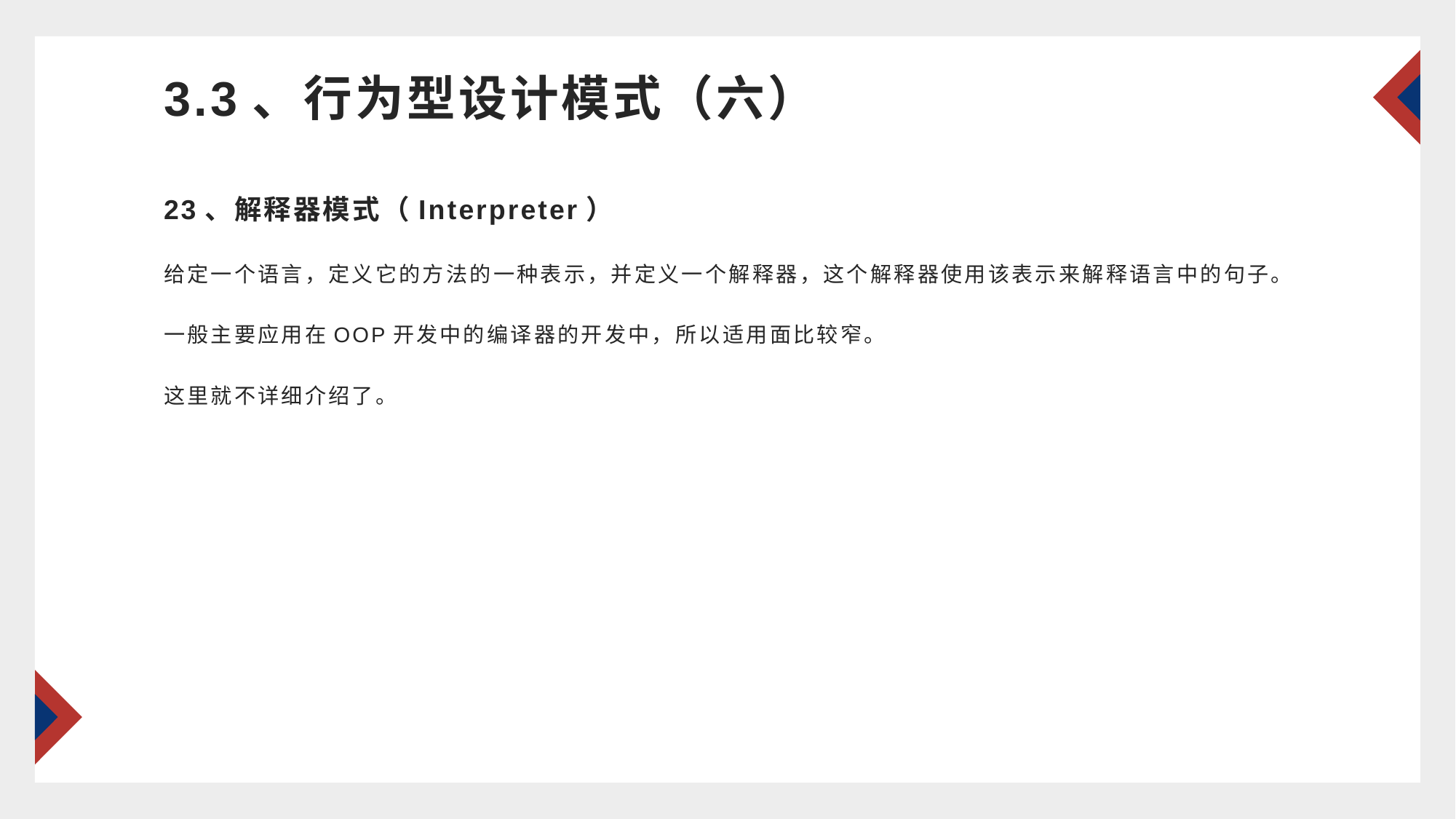

# 3.3、行为型设计模式（六）
23、解释器模式（Interpreter）
给定一个语言，定义它的方法的一种表示，并定义一个解释器，这个解释器使用该表示来解释语言中的句子。
一般主要应用在OOP开发中的编译器的开发中，所以适用面比较窄。
这里就不详细介绍了。